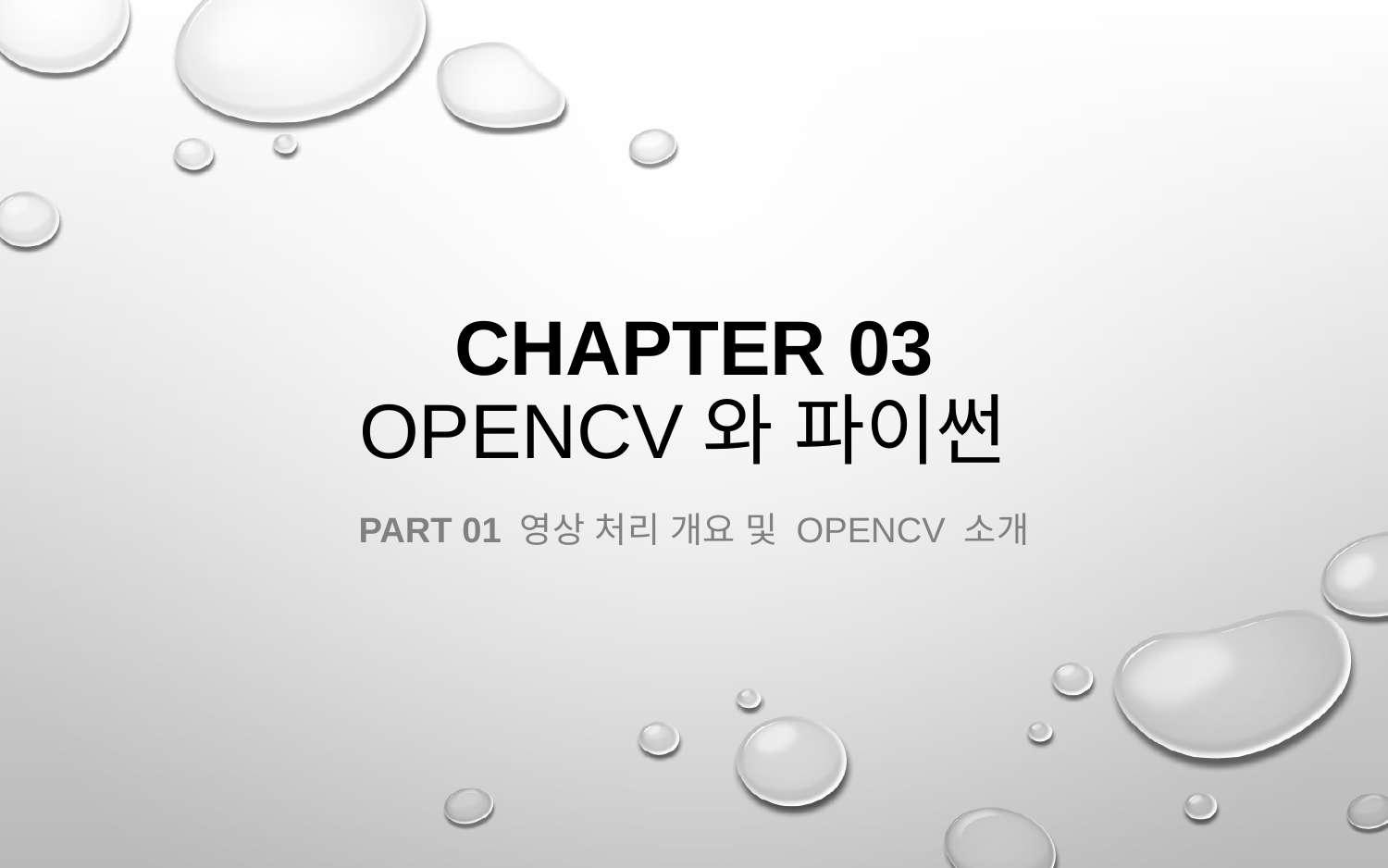

# CHAPTER 03 OpenCV와 파이썬
PART 01 영상 처리 개요 및 OpenCV 소개